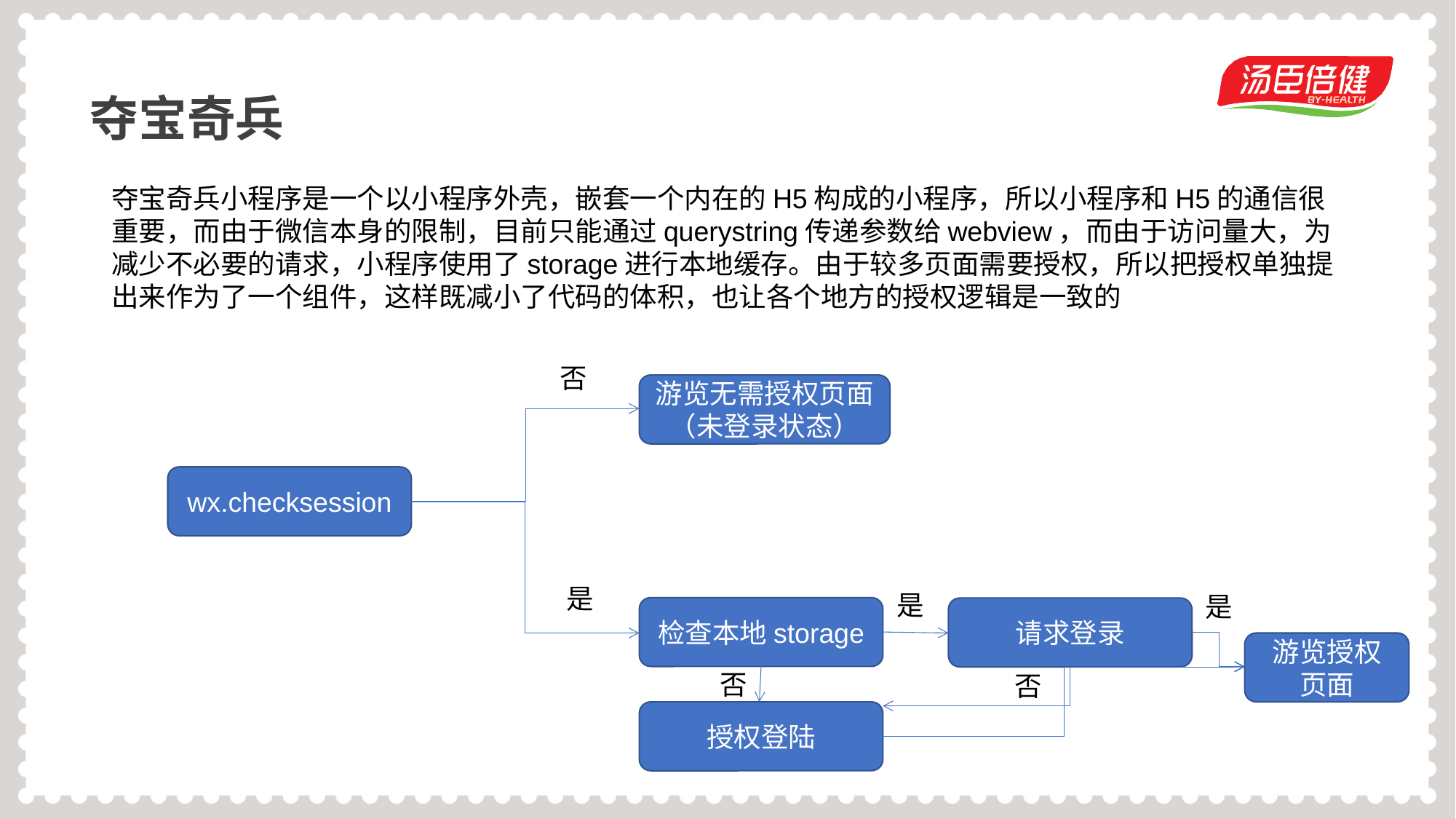

夺宝奇兵
夺宝奇兵小程序是一个以小程序外壳，嵌套一个内在的H5构成的小程序，所以小程序和H5的通信很重要，而由于微信本身的限制，目前只能通过querystring传递参数给webview，而由于访问量大，为减少不必要的请求，小程序使用了storage进行本地缓存。由于较多页面需要授权，所以把授权单独提出来作为了一个组件，这样既减小了代码的体积，也让各个地方的授权逻辑是一致的
否
游览无需授权页面（未登录状态）
wx.checksession
是
是
是
检查本地storage
请求登录
游览授权页面
否
否
授权登陆